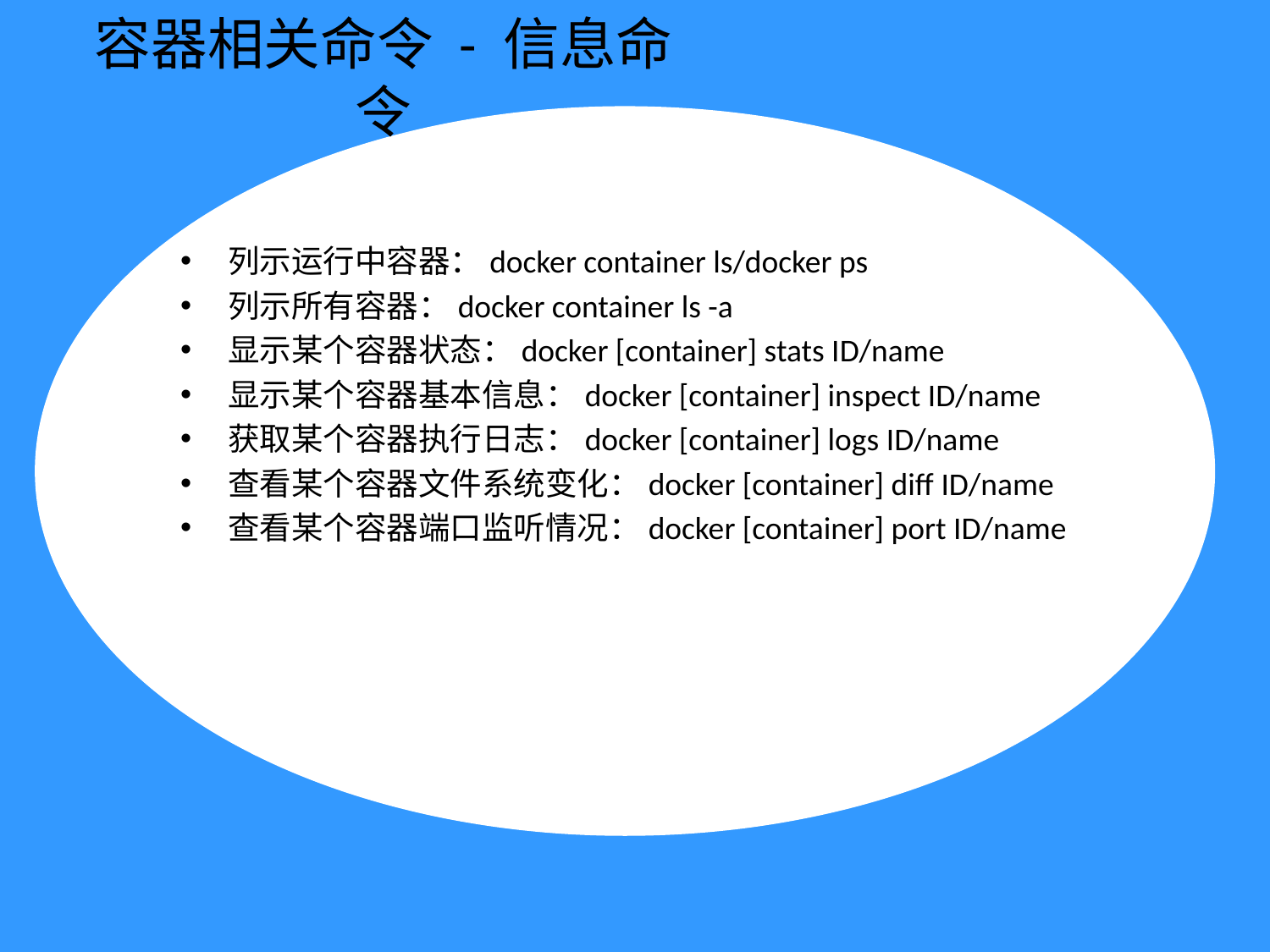

# 容器相关命令 - 信息命令
列示运行中容器：docker container ls/docker ps
列示所有容器：docker container ls -a
显示某个容器状态：docker [container] stats ID/name
显示某个容器基本信息：docker [container] inspect ID/name
获取某个容器执行日志：docker [container] logs ID/name
查看某个容器文件系统变化：docker [container] diff ID/name
查看某个容器端口监听情况：docker [container] port ID/name